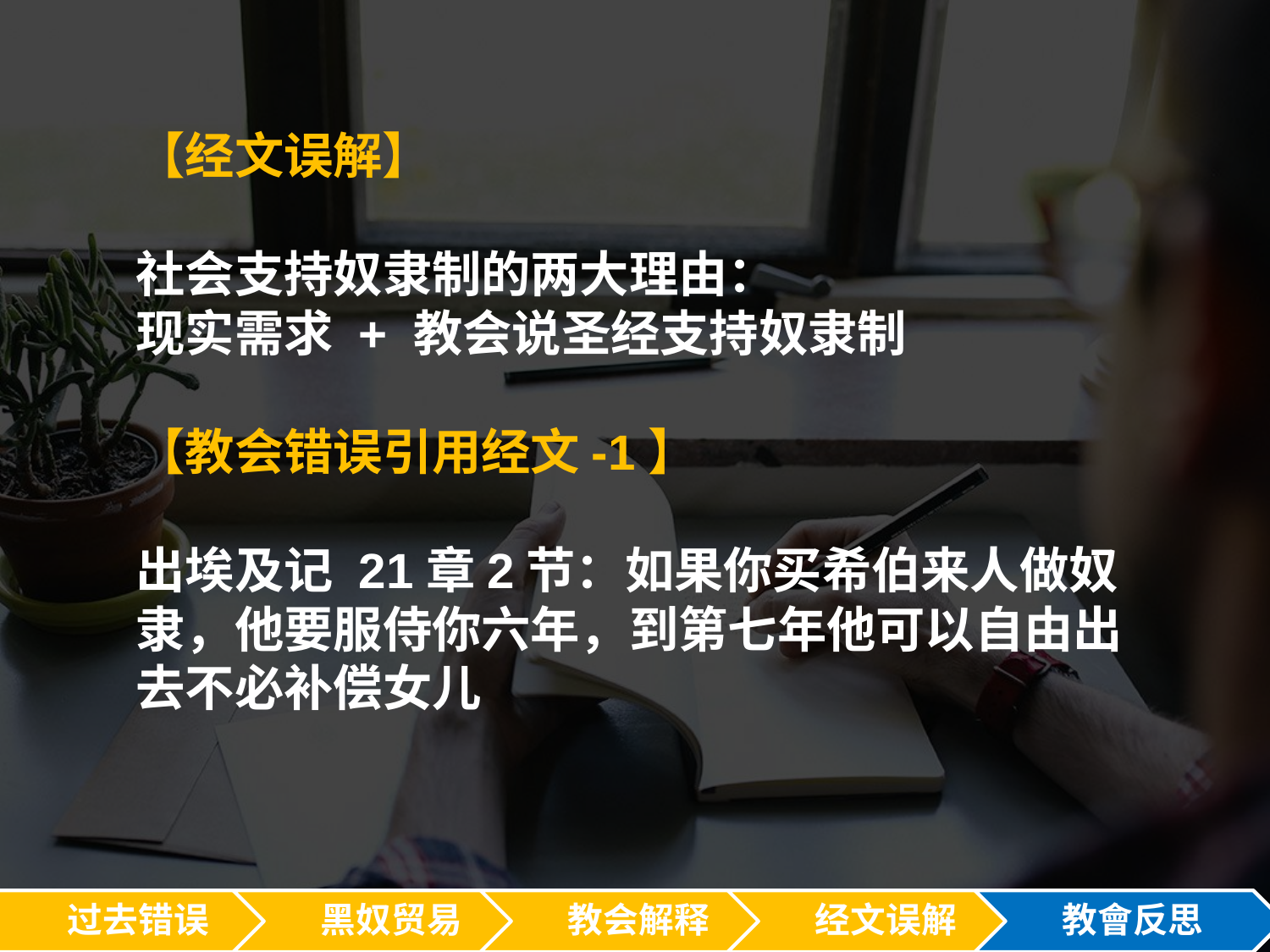

【经文误解】

社会支持奴隶制的两大理由：
现实需求 + 教会说圣经支持奴隶制

【教会错误引用经文-1】

出埃及记 21章2节：如果你买希伯来人做奴隶，他要服侍你六年，到第七年他可以自由出去不必补偿女儿

不可論斷

沒有資格

分辨好歹

分辨之道

推己及人
过去错误
黑奴贸易
教会解释
经文误解
教會反思